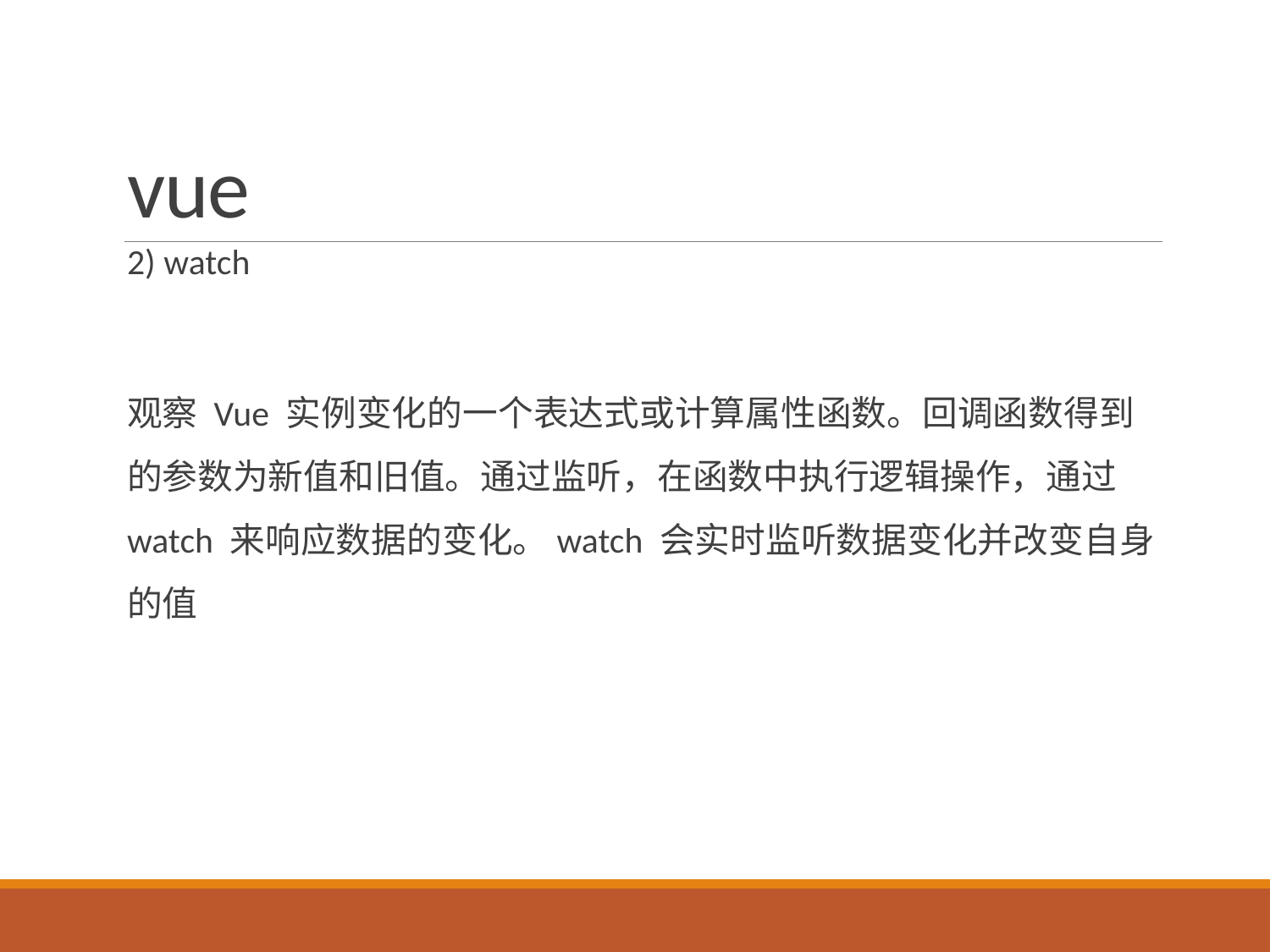

# vue
2) watch

观察 Vue 实例变化的一个表达式或计算属性函数。回调函数得到的参数为新值和旧值。通过监听，在函数中执行逻辑操作，通过 watch 来响应数据的变化。watch 会实时监听数据变化并改变自身的值